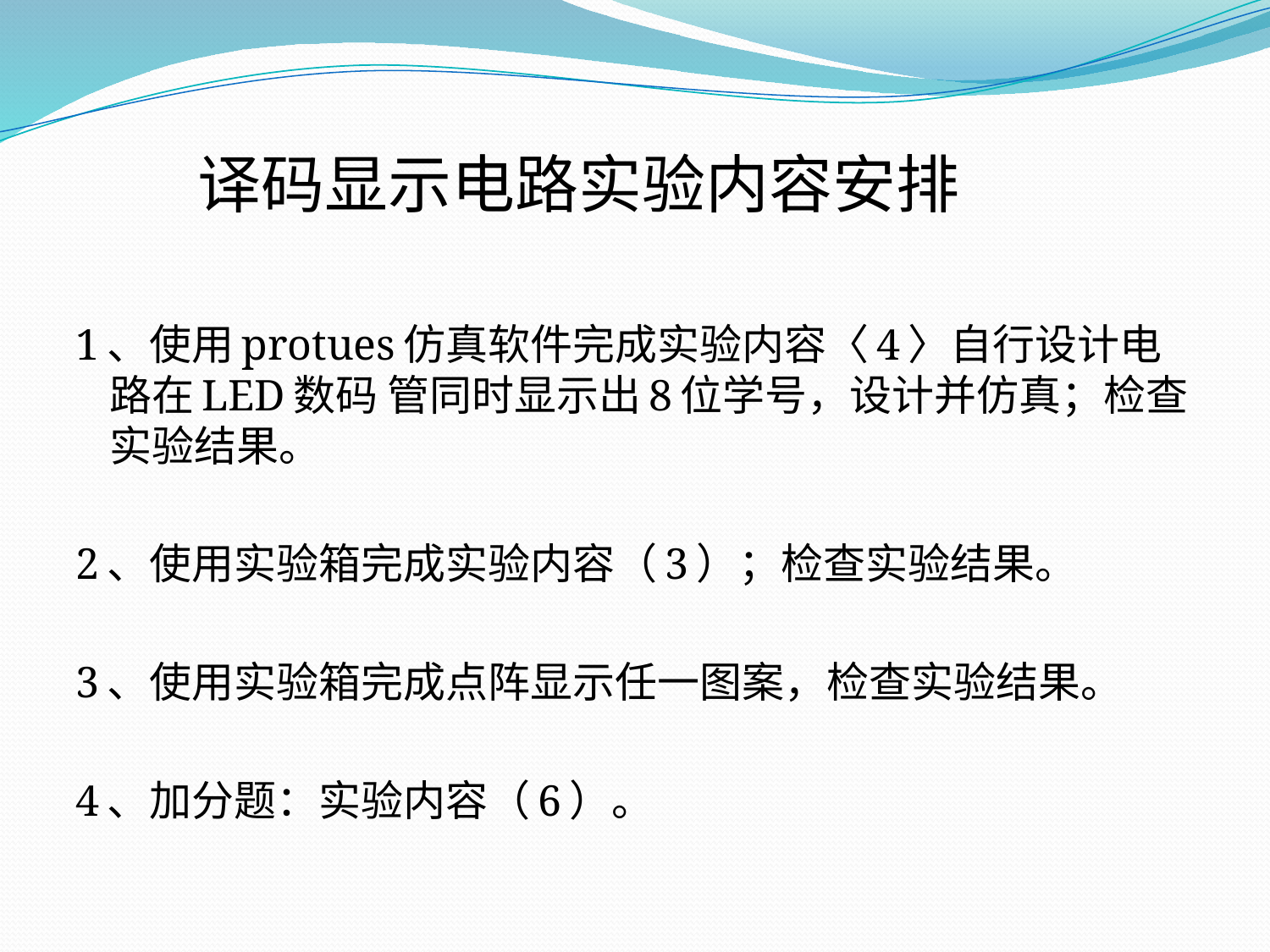

#
              译码显示电路实验内容安排

1、使用protues仿真软件完成实验内容〈4〉自行设计电路在LED数码 管同时显示出8位学号，设计并仿真；检查实验结果。

2、使用实验箱完成实验内容（3）；检查实验结果。

3、使用实验箱完成点阵显示任一图案，检查实验结果。

4、加分题：实验内容（6）。